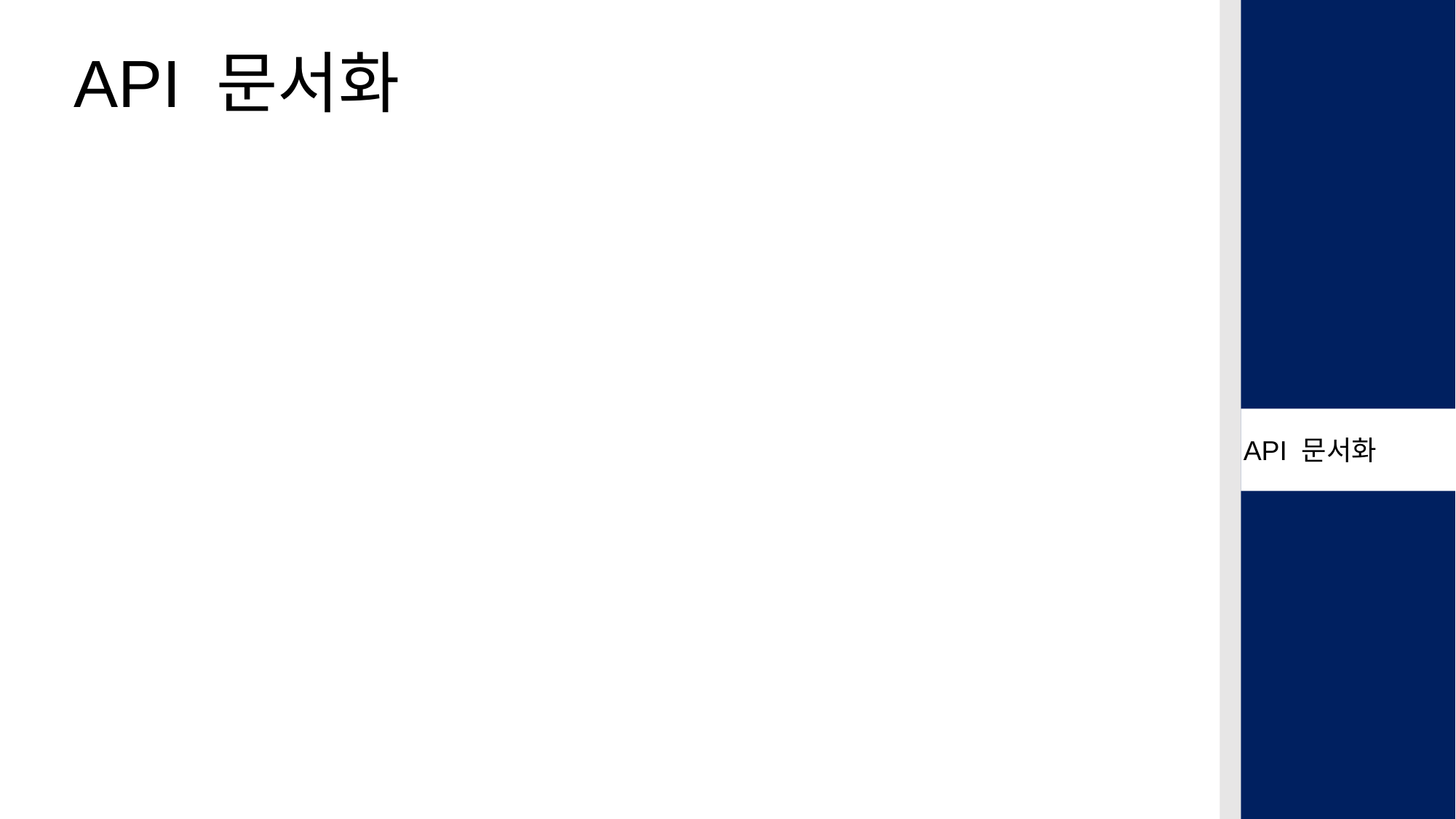

API 문서화
이미지
이미지
이미지

API 문서화